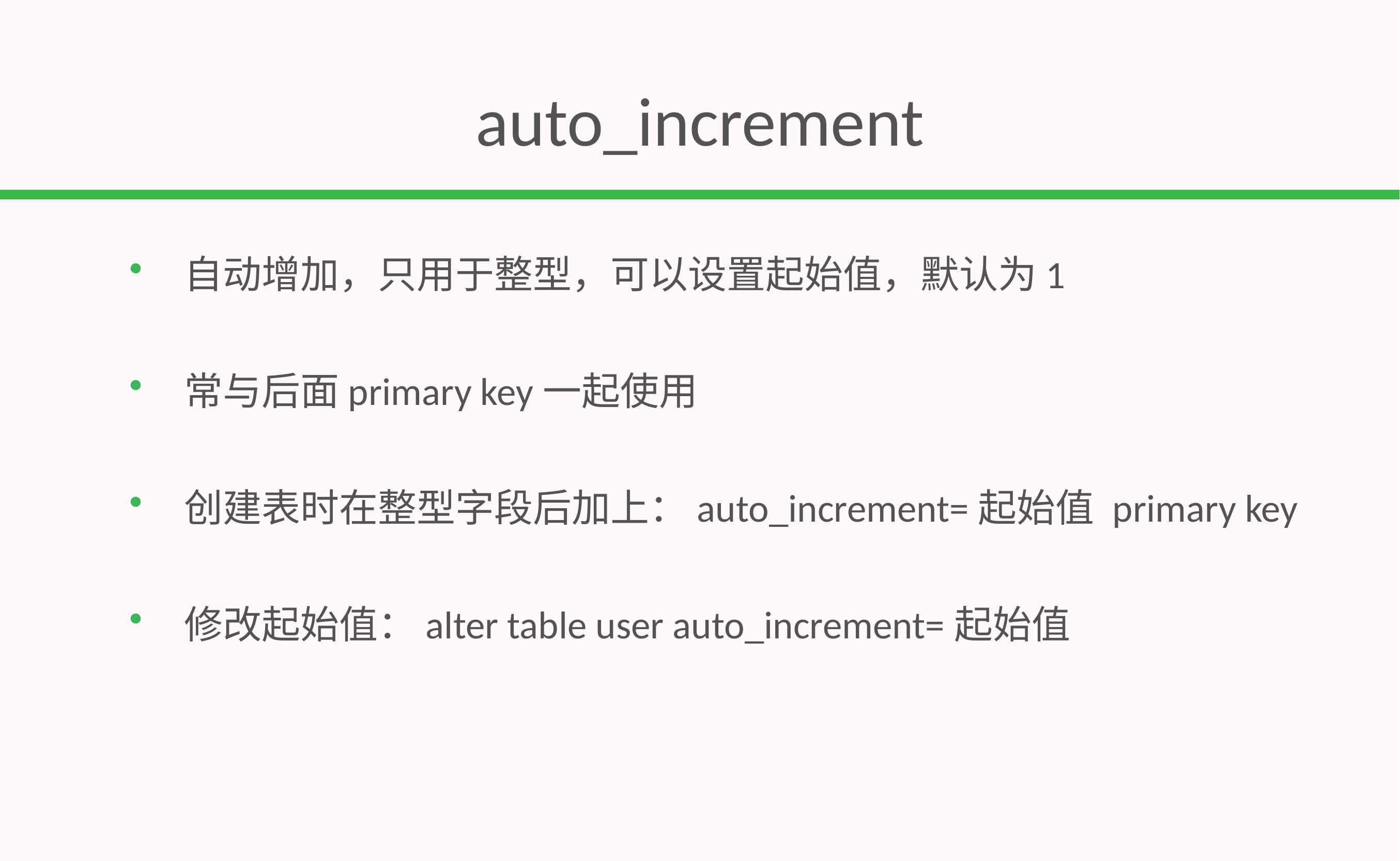

# auto_increment
自动增加，只用于整型，可以设置起始值，默认为1

常与后面primary key一起使用

创建表时在整型字段后加上：auto_increment=起始值 primary key

修改起始值：alter table user auto_increment=起始值